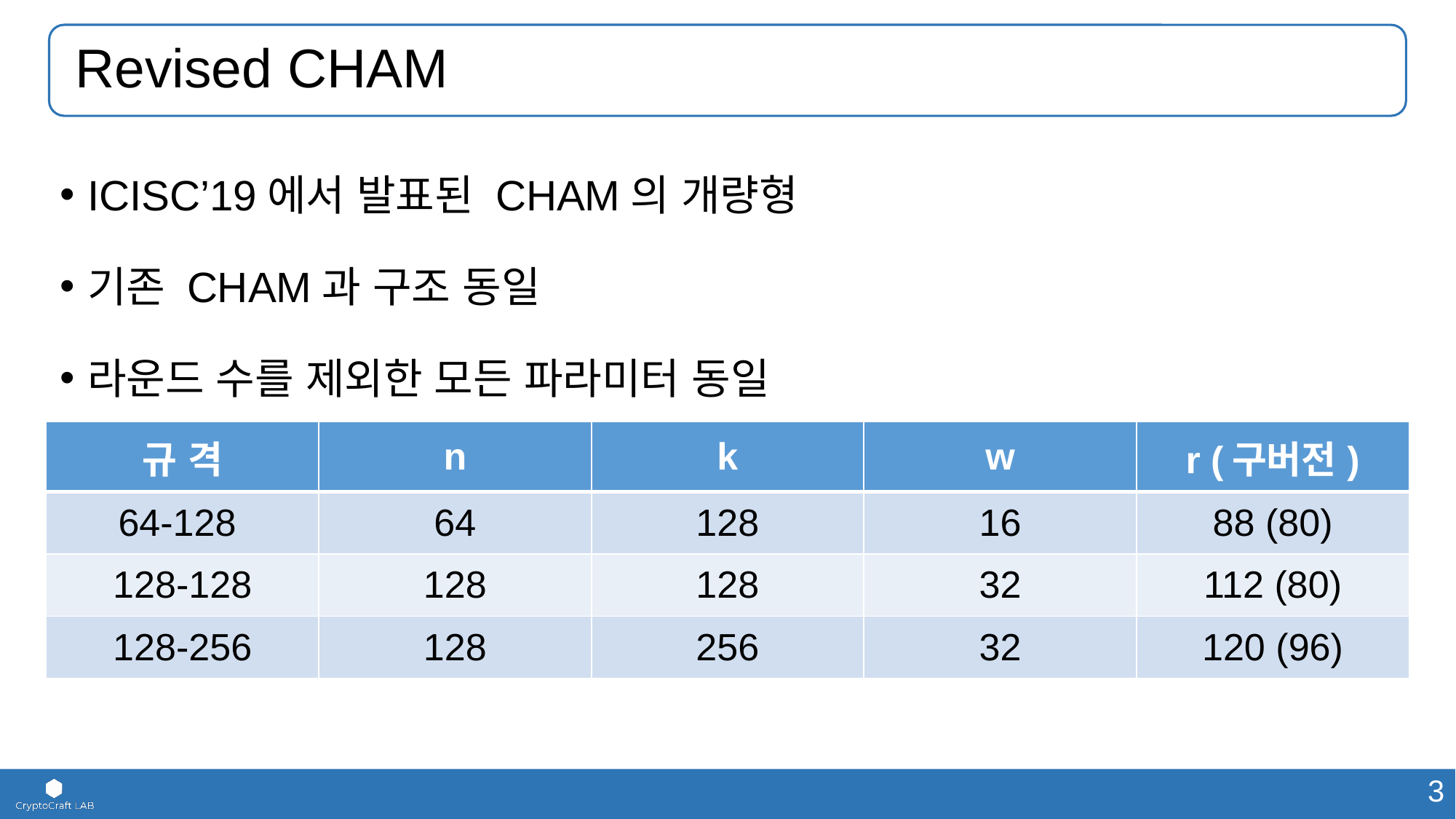

# Revised CHAM
ICISC’19에서 발표된 CHAM의 개량형
기존 CHAM과 구조 동일
라운드 수를 제외한 모든 파라미터 동일
| 규 격 | n | k | w | r (구버전) |
| --- | --- | --- | --- | --- |
| 64-128 | 64 | 128 | 16 | 88 (80) |
| 128-128 | 128 | 128 | 32 | 112 (80) |
| 128-256 | 128 | 256 | 32 | 120 (96) |